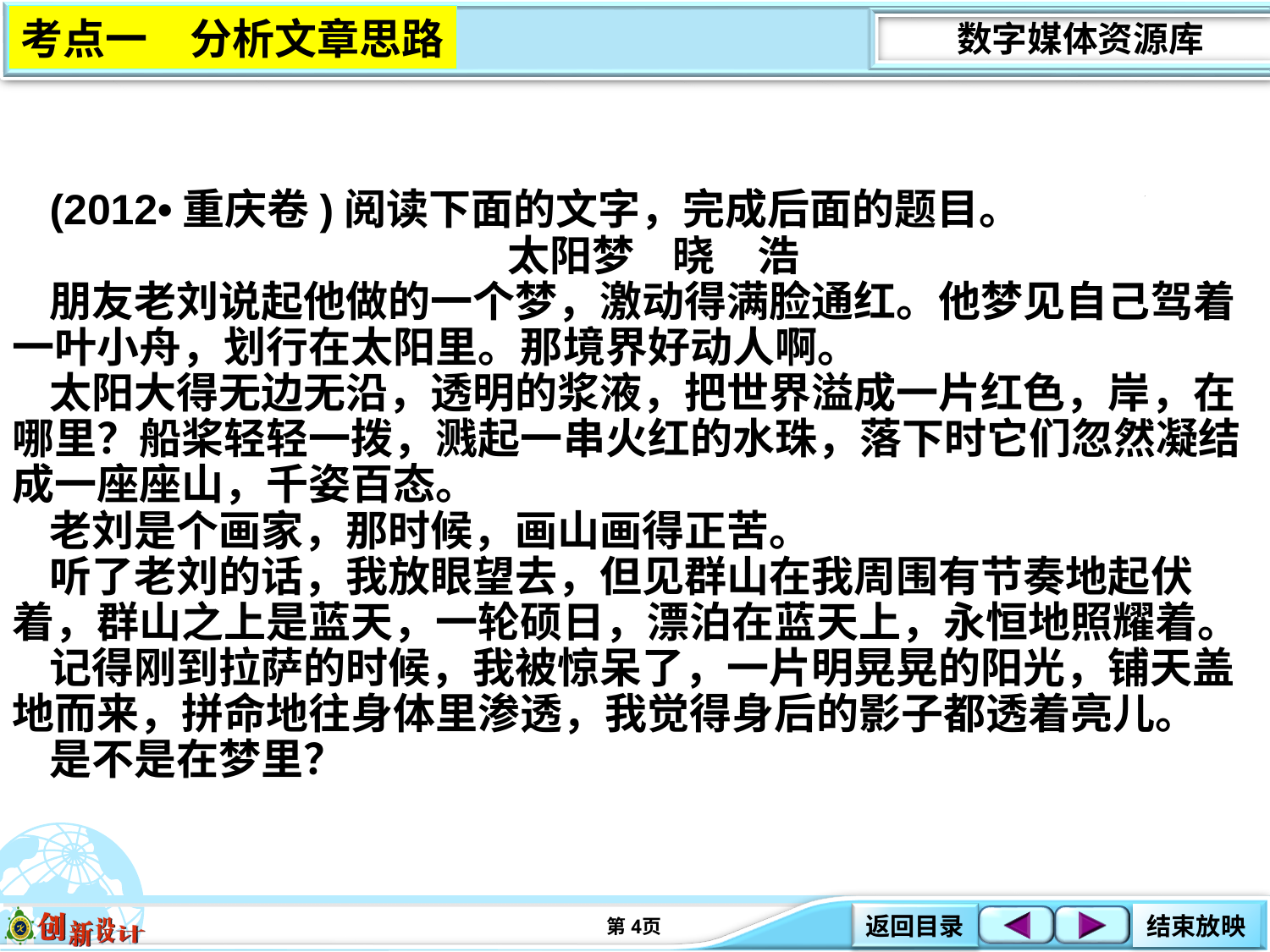

考点一　分析文章思路
(2012•重庆卷)阅读下面的文字，完成后面的题目。
太阳梦    晓　浩
朋友老刘说起他做的一个梦，激动得满脸通红。他梦见自己驾着一叶小舟，划行在太阳里。那境界好动人啊。
太阳大得无边无沿，透明的浆液，把世界溢成一片红色，岸，在哪里？船桨轻轻一拨，溅起一串火红的水珠，落下时它们忽然凝结成一座座山，千姿百态。
老刘是个画家，那时候，画山画得正苦。
听了老刘的话，我放眼望去，但见群山在我周围有节奏地起伏着，群山之上是蓝天，一轮硕日，漂泊在蓝天上，永恒地照耀着。
记得刚到拉萨的时候，我被惊呆了，一片明晃晃的阳光，铺天盖地而来，拼命地往身体里渗透，我觉得身后的影子都透着亮儿。
是不是在梦里？